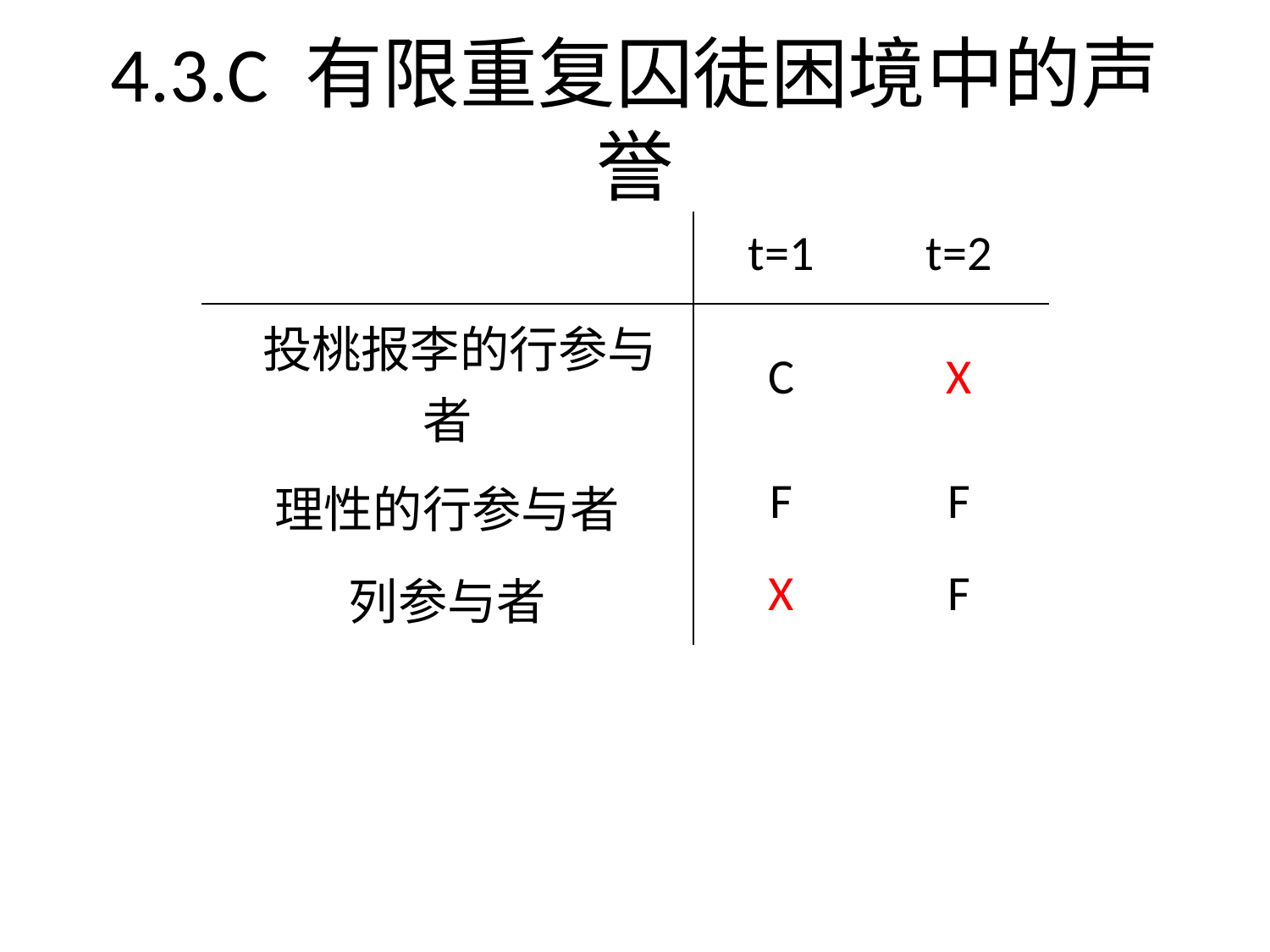

4.3.C 有限重复囚徒困境中的声誉
|  | t=1 | t=2 |
| --- | --- | --- |
| 投桃报李的行参与者 | C | X |
| 理性的行参与者 | F | F |
| 列参与者 | X | F |